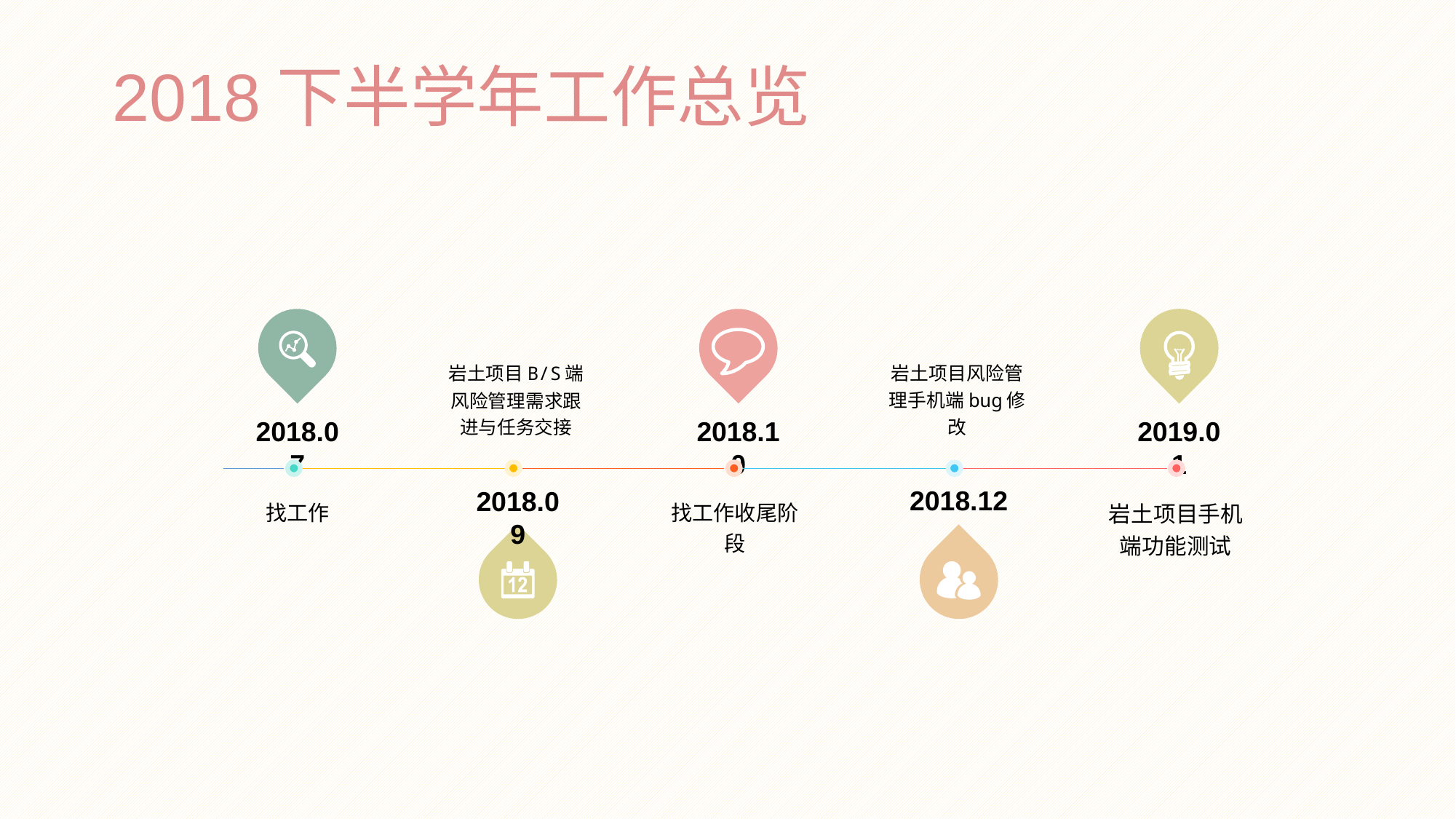

2018下半学年工作总览

岩土项目B/S端风险管理需求跟进与任务交接
岩土项目风险管理手机端bug修改
2018.07
2018.10
2019.01

2018.12
2018.09
找工作

找工作收尾阶段
岩土项目手机端功能测试